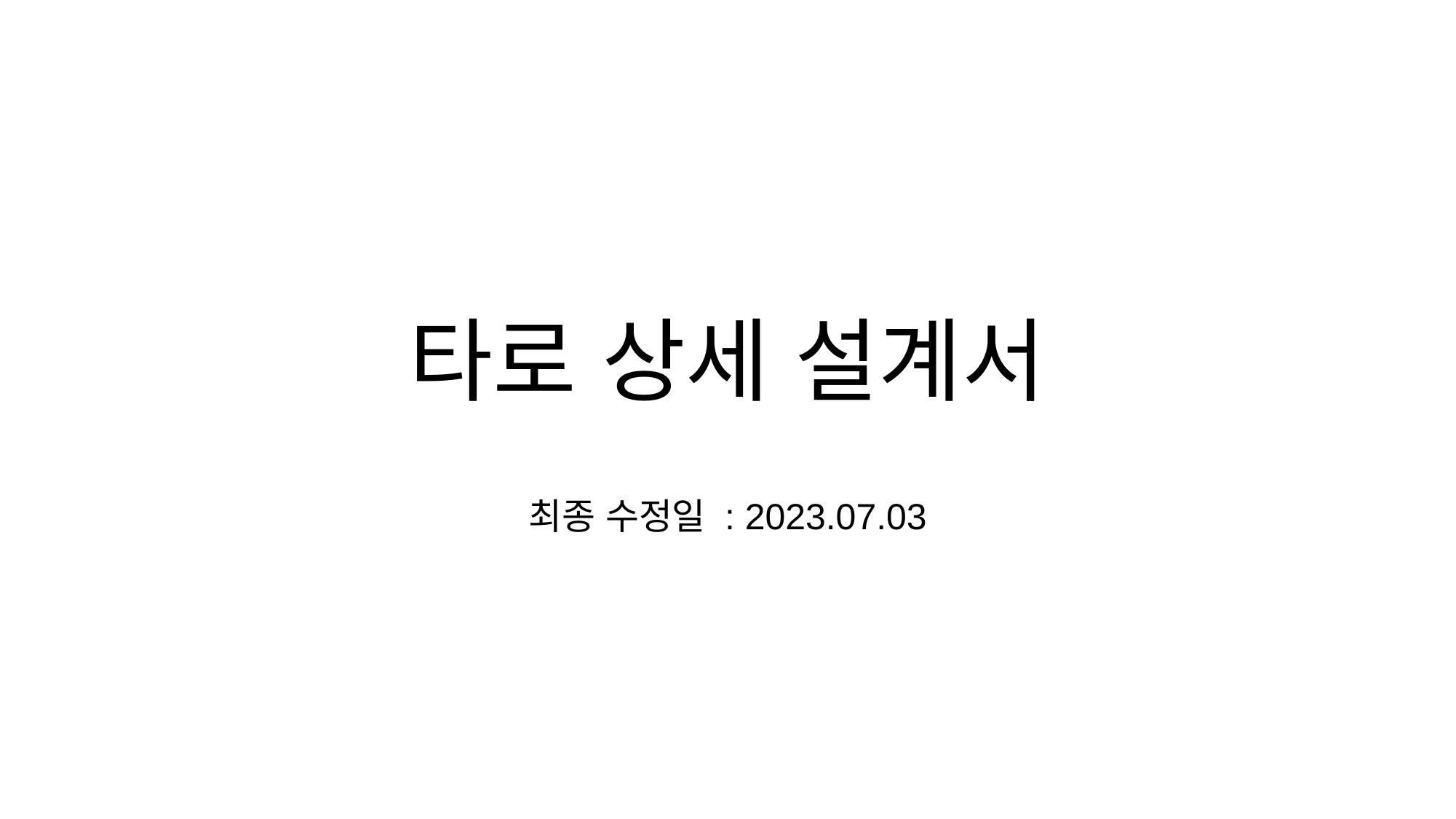

# 타로 상세 설계서

최종 수정일 : 2023.07.03